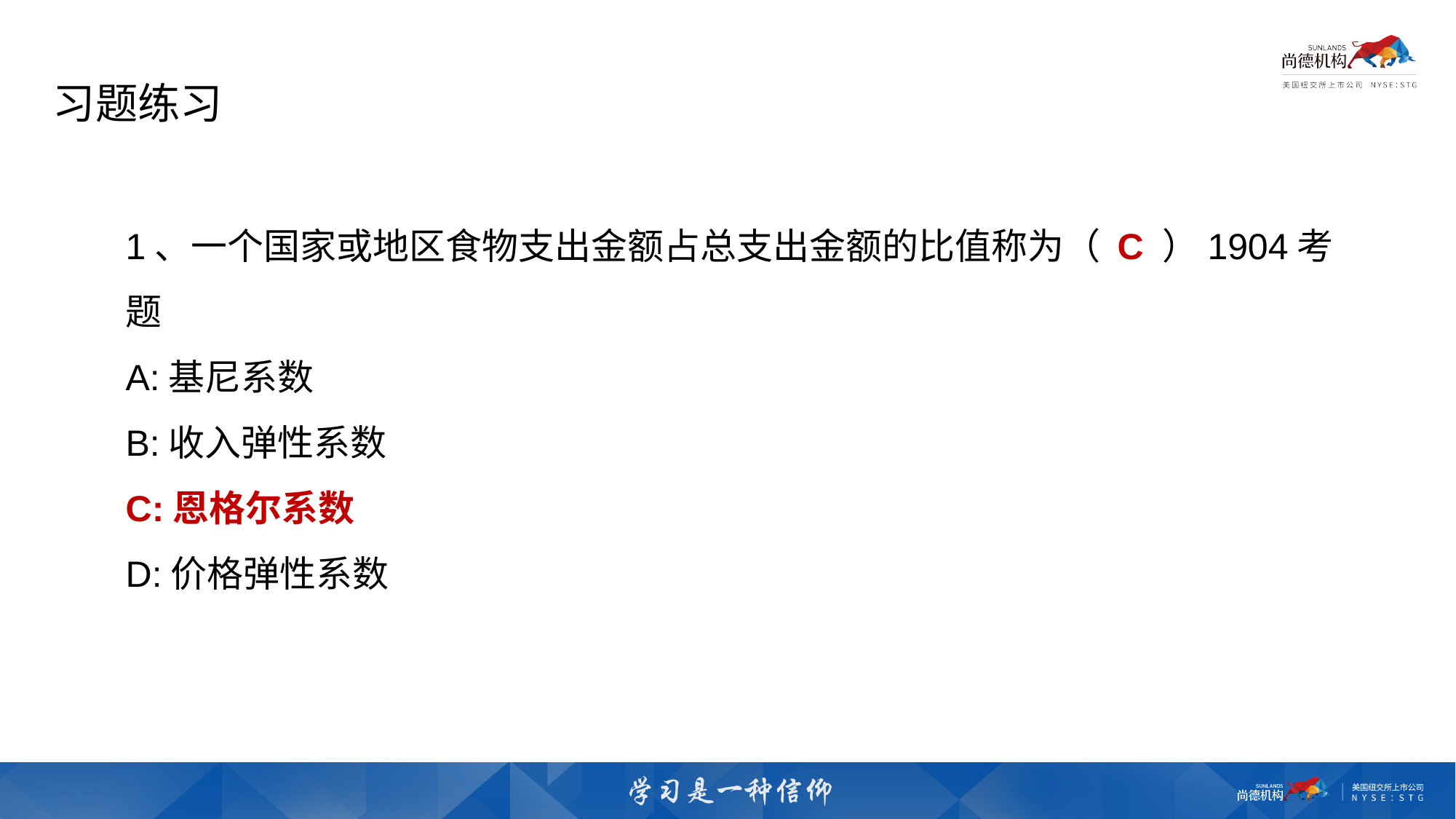

习题练习
1、一个国家或地区食物支出金额占总支出金额的比值称为（ C ）1904考题
A:基尼系数
B:收入弹性系数
C:恩格尔系数
D:价格弹性系数